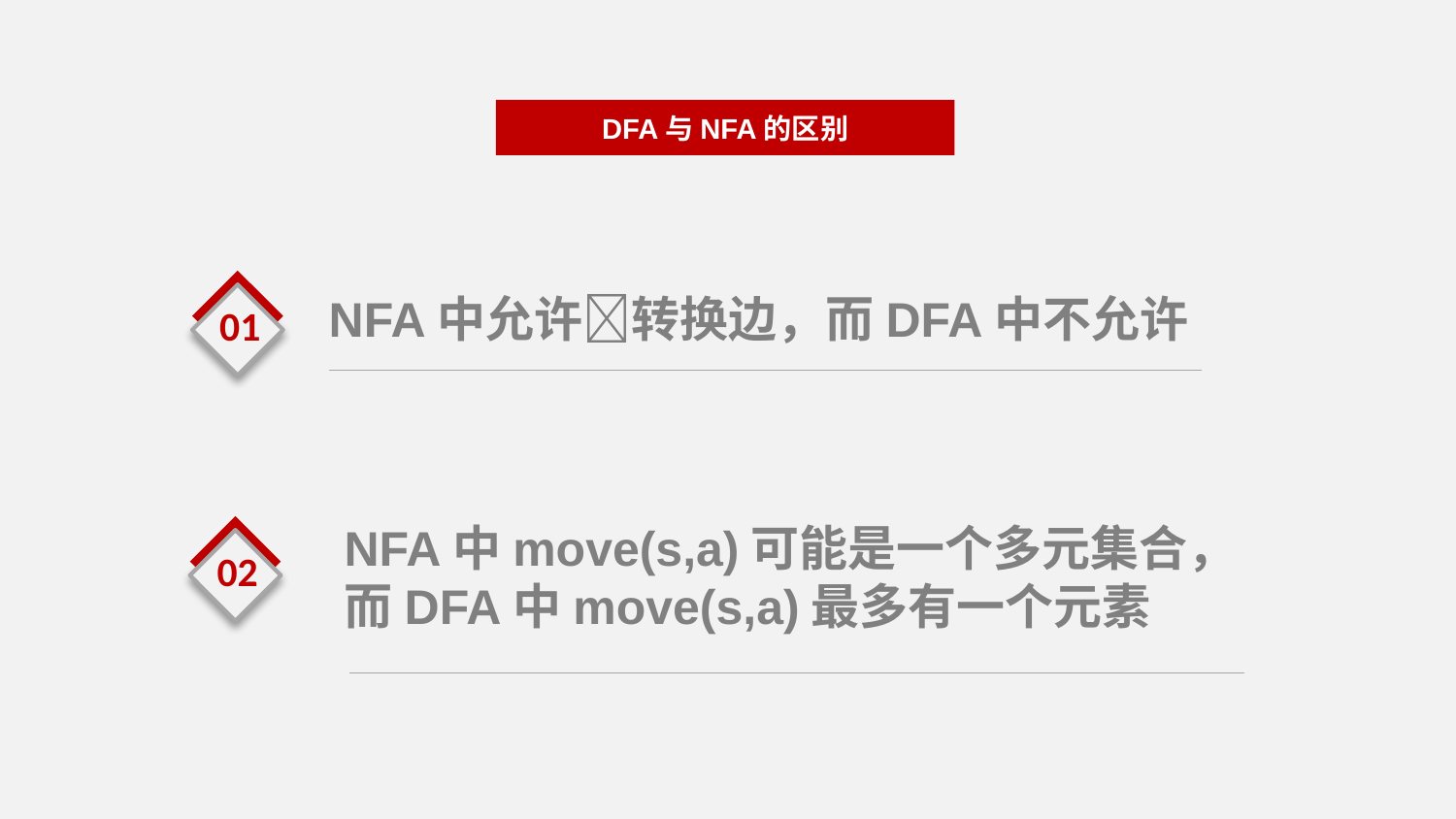

DFA与NFA的区别

01
NFA中允许ε转换边，而DFA中不允许
NFA中move(s,a)可能是一个多元集合，
而DFA中move(s,a)最多有一个元素

02